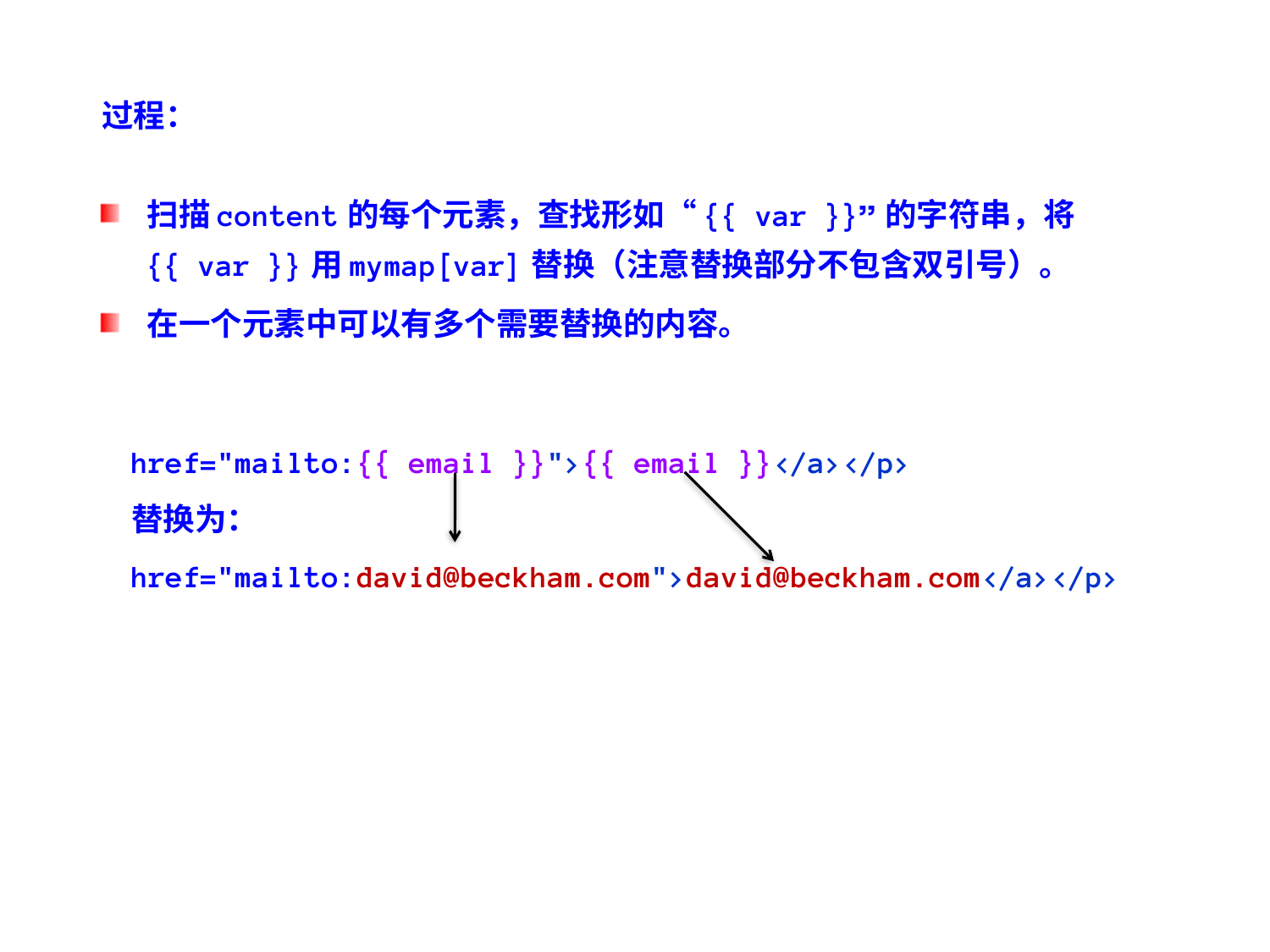

过程：
扫描content的每个元素，查找形如“{{ var }}”的字符串，将{{ var }}用mymap[var]替换（注意替换部分不包含双引号）。
在一个元素中可以有多个需要替换的内容。
href="mailto:{{ email }}">{{ email }}</a></p>
替换为：
href="mailto:david@beckham.com">david@beckham.com</a></p>